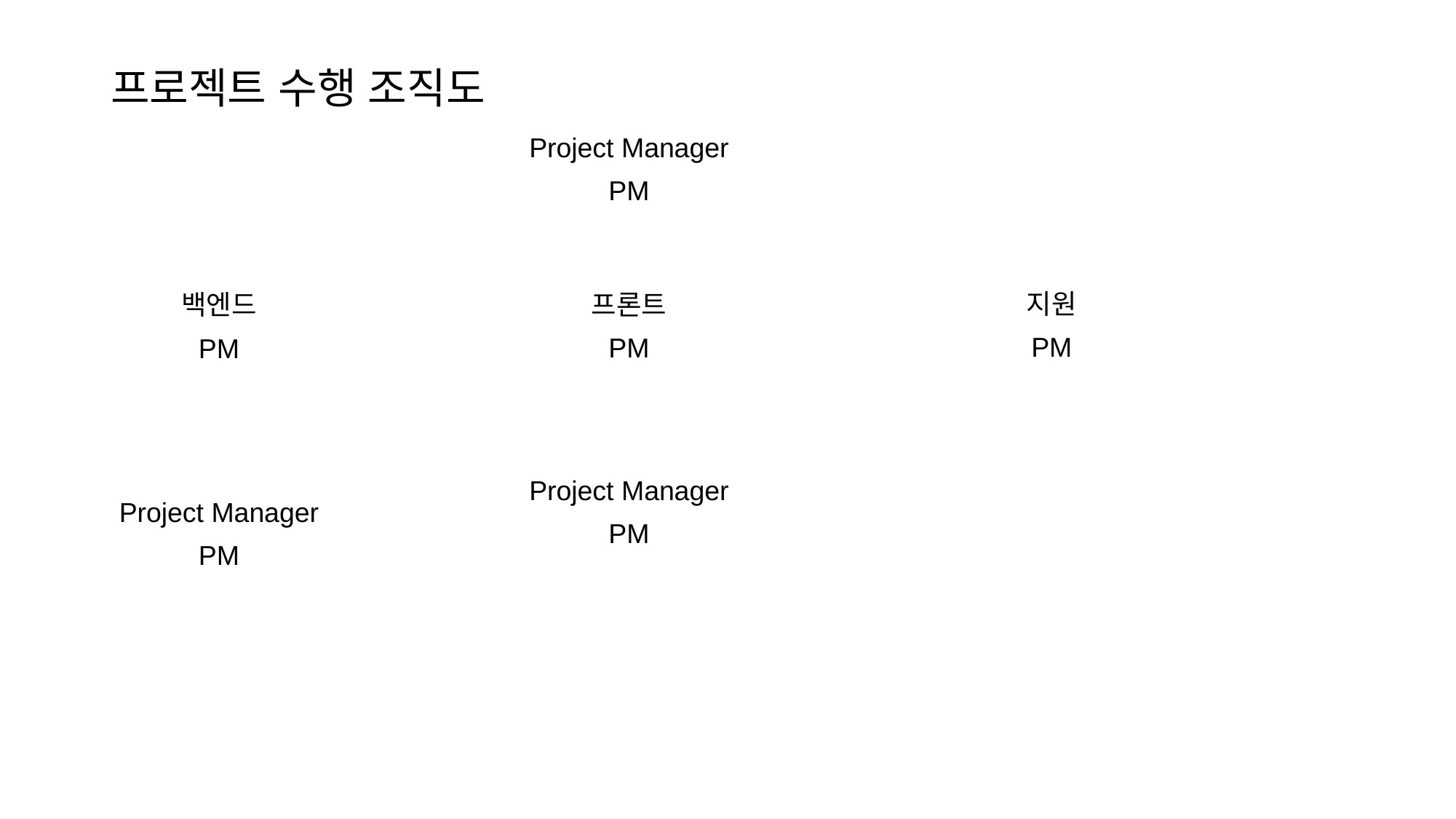

프로젝트 수행 조직도

Project Manager
PM
지원
PM
프론트
PM
백엔드
PM
Project Manager
PM
Project Manager
PM